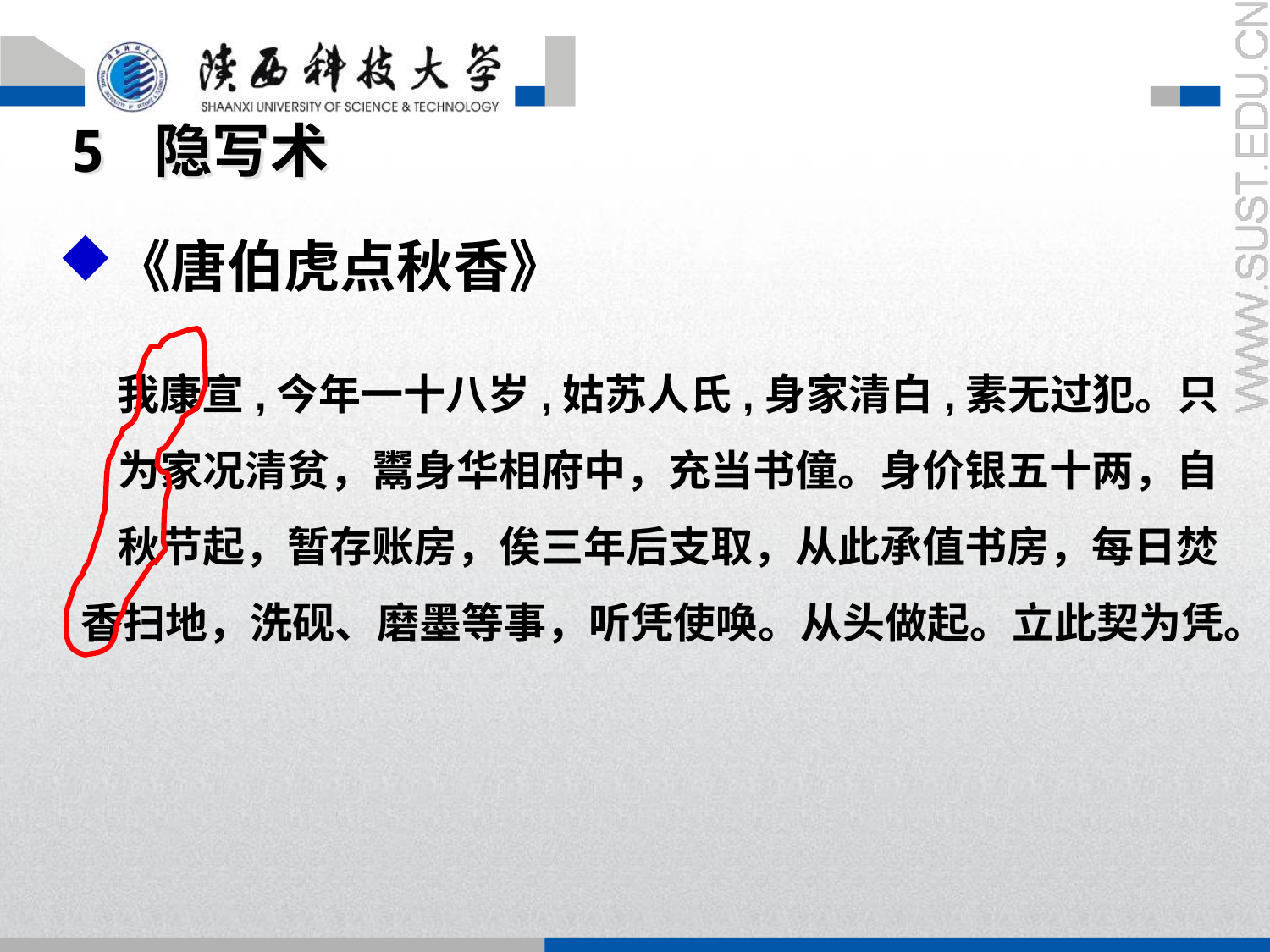

5 隐写术
《唐伯虎点秋香》

我康宣,今年一十八岁,姑苏人氏,身家清白,素无过犯。只
为家况清贫，鬻身华相府中，充当书僮。身价银五十两，自
秋节起，暂存账房，俟三年后支取，从此承值书房，每日焚
香扫地，洗砚、磨墨等事，听凭使唤。从头做起。立此契为凭。